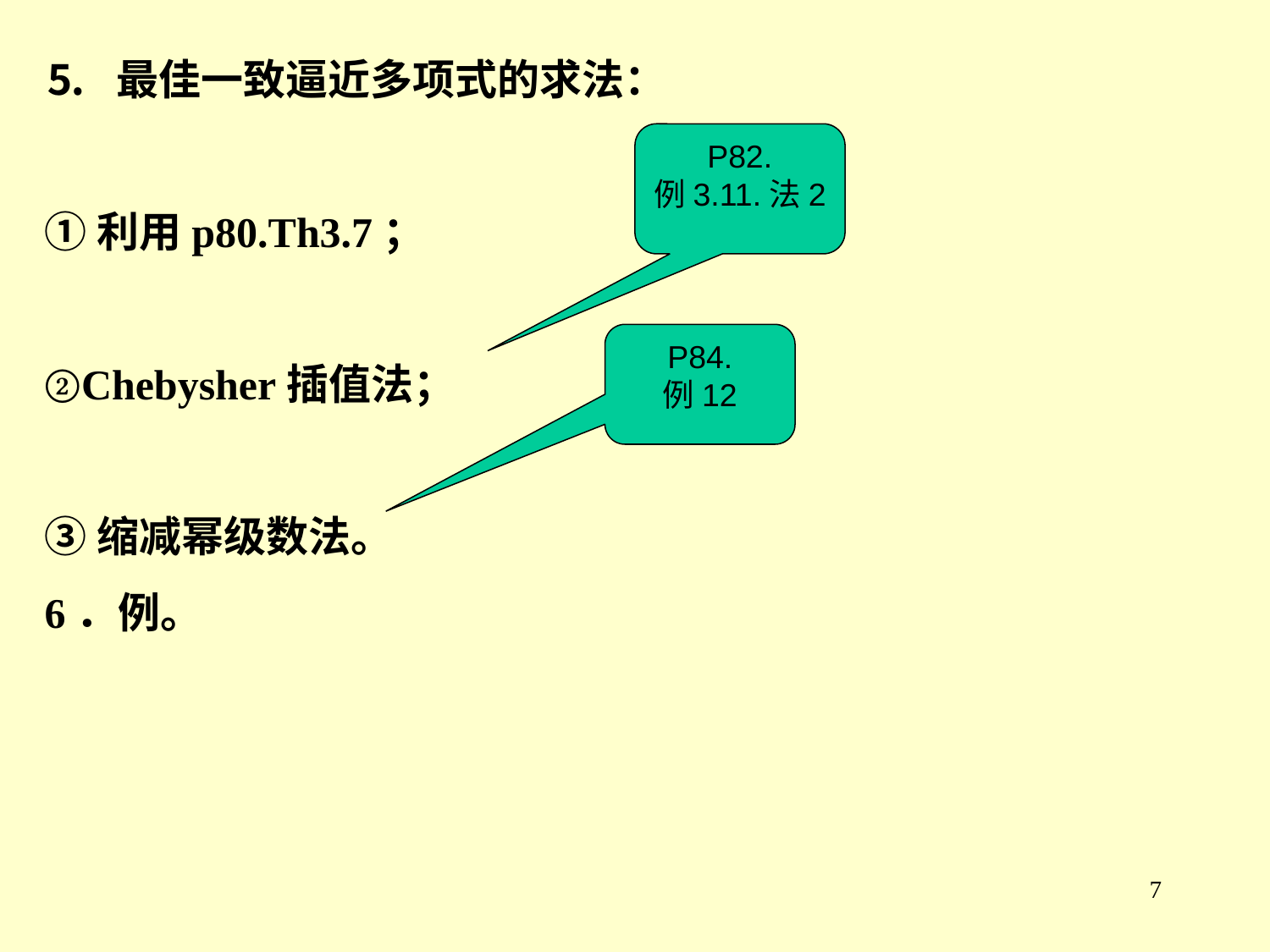

⒌  最佳一致逼近多项式的求法：

①利用p80.Th3.7；

②Chebysher插值法；

③缩减幂级数法。
6．例。
P82.
例3.11.法2
P84.
例12
7